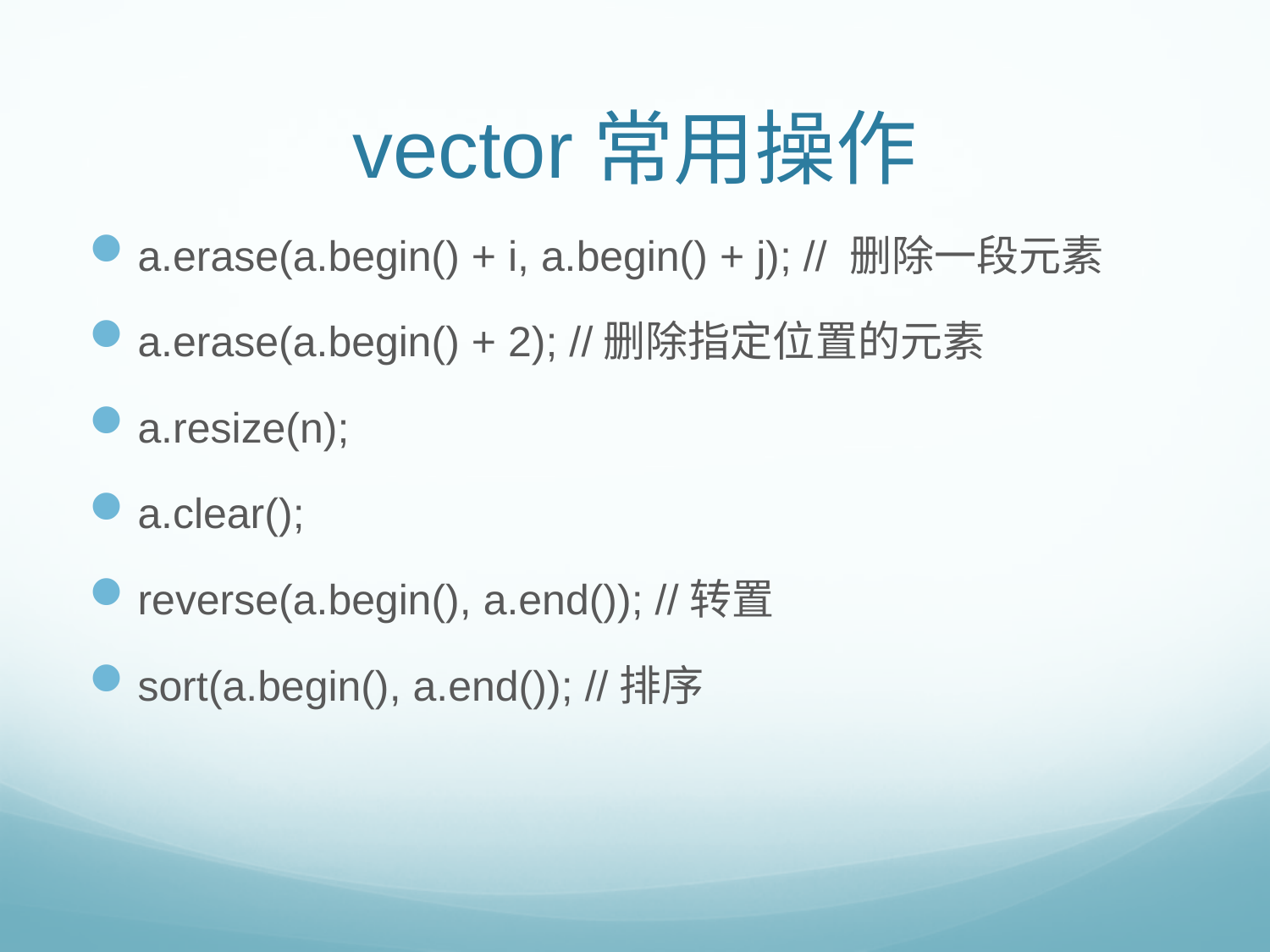

# vector常用操作
a.erase(a.begin() + i, a.begin() + j); // 删除一段元素
a.erase(a.begin() + 2); //删除指定位置的元素
a.resize(n);
a.clear();
reverse(a.begin(), a.end()); //转置
sort(a.begin(), a.end()); //排序